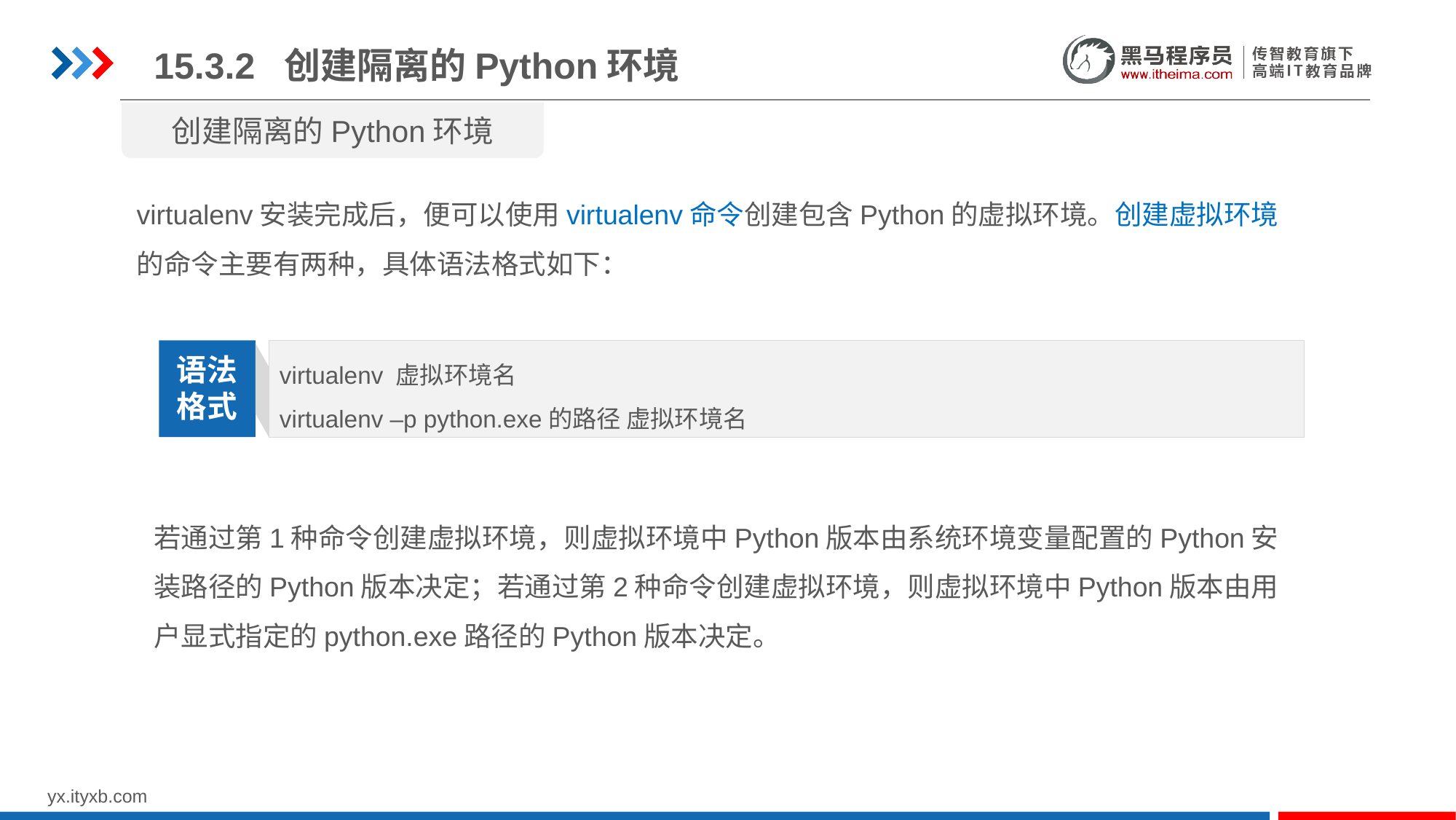

15.3.2  创建隔离的Python环境

创建隔离的Python环境
virtualenv安装完成后，便可以使用virtualenv命令创建包含Python的虚拟环境。创建虚拟环境的命令主要有两种，具体语法格式如下：

virtualenv 虚拟环境名
virtualenv –p python.exe的路径 虚拟环境名

语法
格式
若通过第1种命令创建虚拟环境，则虚拟环境中Python版本由系统环境变量配置的Python安装路径的Python版本决定；若通过第2种命令创建虚拟环境，则虚拟环境中Python版本由用户显式指定的python.exe路径的Python版本决定。